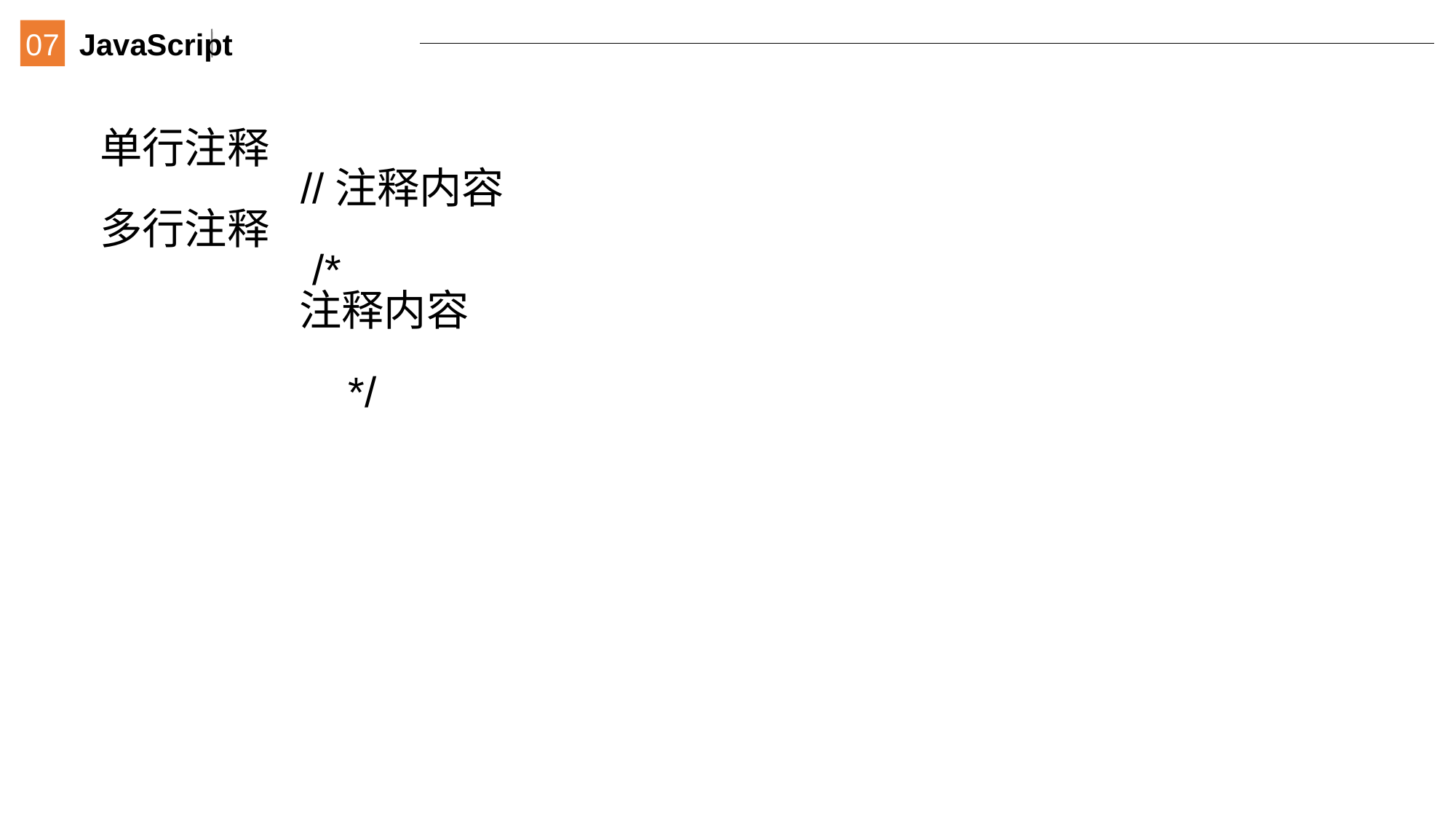

07
JavaScript

单行注释
                 //注释内容
多行注释
                  /*
                    注释内容

                     */
大家的期望
来到这里，相信大家都有一个明确的目标，或者是希望有一技傍身，或者是希望提升自己，又或者是希望能在毕业之后通过自己的努力找到一份合心意的工作；